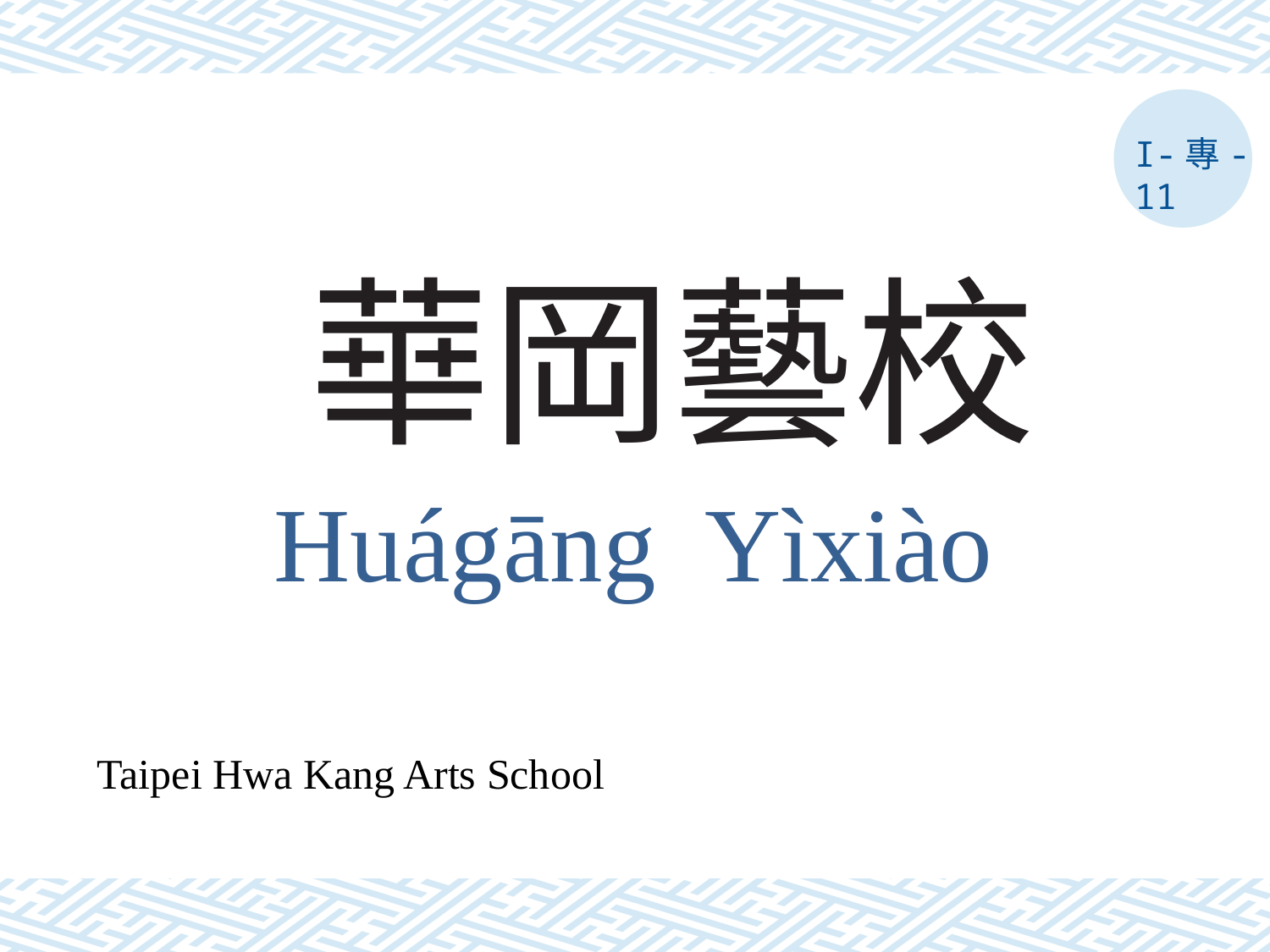

I-專-11

# 華岡藝校
Huágāng  Yìxiào
Taipei Hwa Kang Arts School